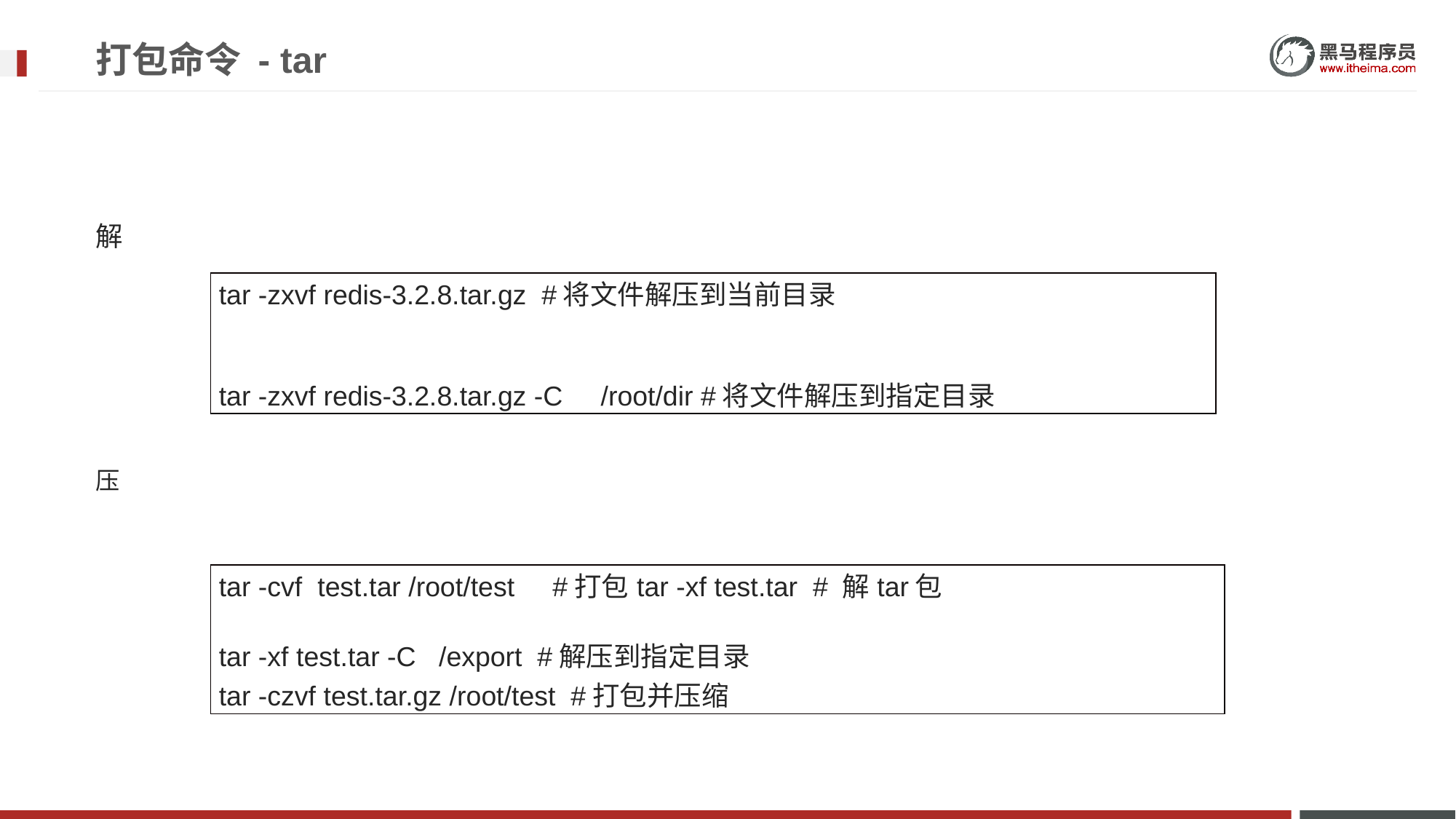

# 打包命令 - tar
解

压
| tar -zxvf redis-3.2.8.tar.gz #将文件解压到当前目录 tar -zxvf redis-3.2.8.tar.gz -C /root/dir #将文件解压到指定目录 |
| --- |
| tar -cvf test.tar /root/test #打包tar -xf test.tar # 解tar包 tar -xf test.tar -C /export #解压到指定目录 tar -czvf test.tar.gz /root/test #打包并压缩 |
| --- |